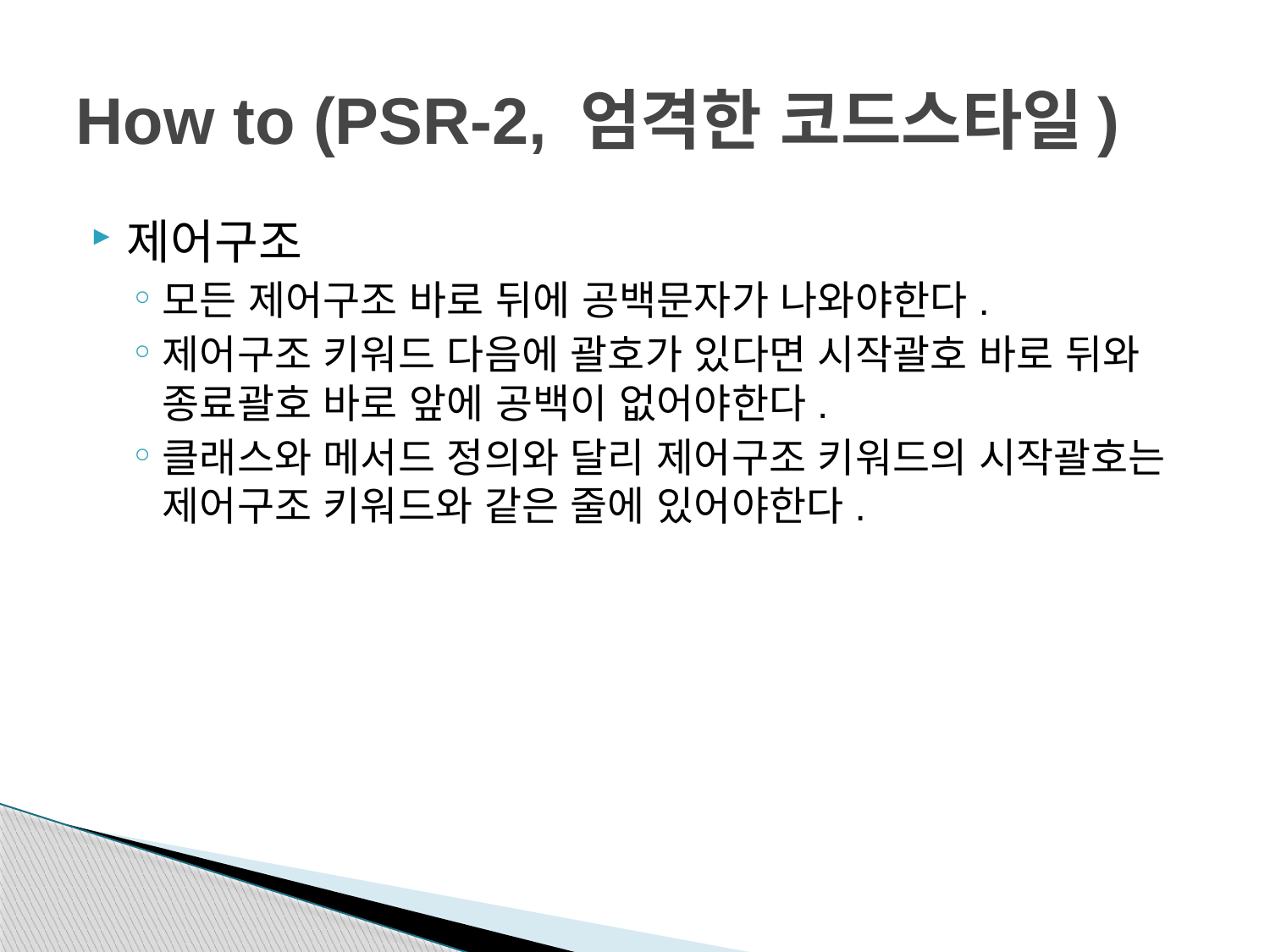

# How to (PSR-2, 엄격한 코드스타일)
제어구조
모든 제어구조 바로 뒤에 공백문자가 나와야한다.
제어구조 키워드 다음에 괄호가 있다면 시작괄호 바로 뒤와 종료괄호 바로 앞에 공백이 없어야한다.
클래스와 메서드 정의와 달리 제어구조 키워드의 시작괄호는 제어구조 키워드와 같은 줄에 있어야한다.